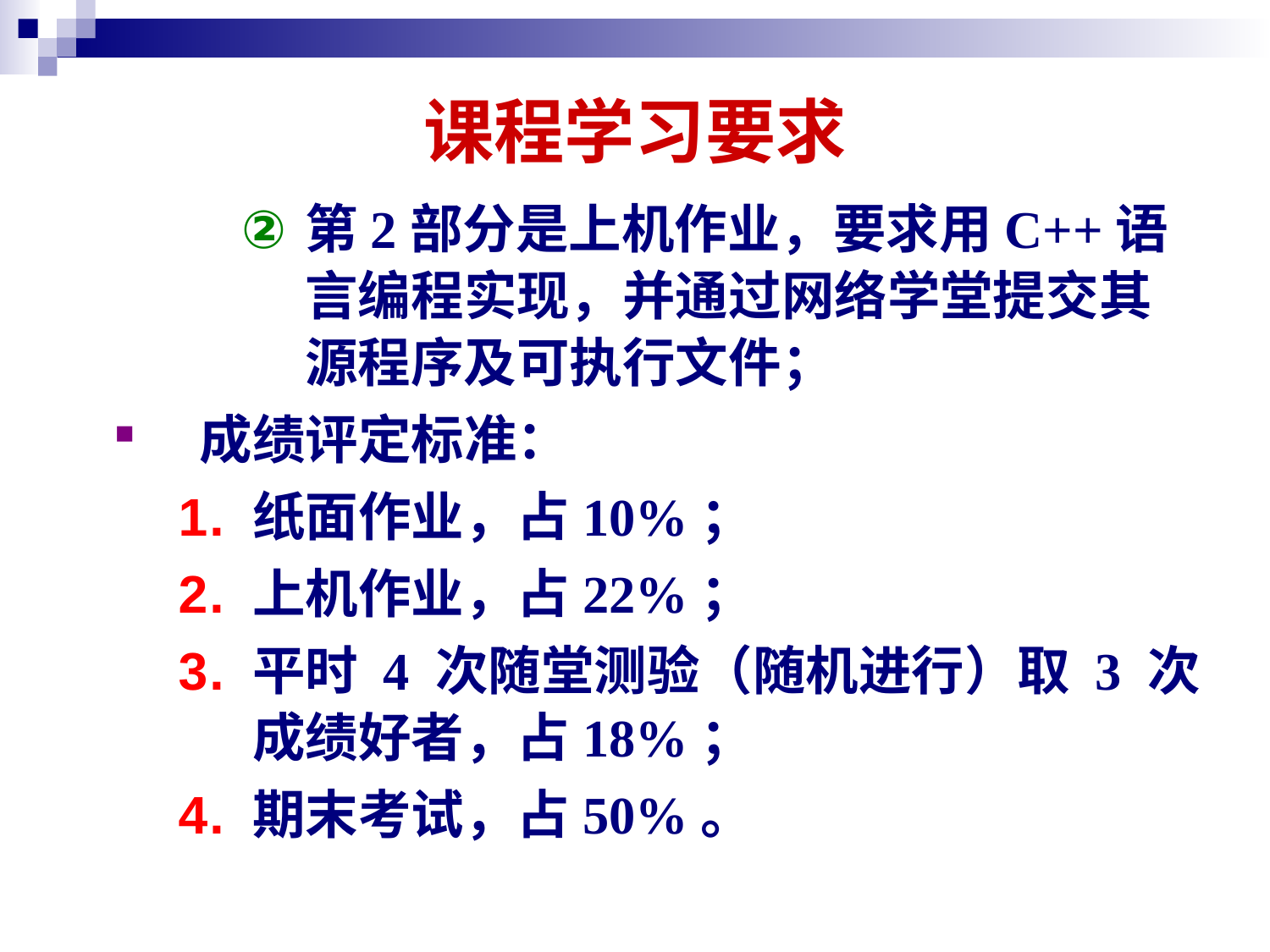

# 课程学习要求
第2部分是上机作业，要求用C++语言编程实现，并通过网络学堂提交其源程序及可执行文件；
成绩评定标准：
纸面作业，占10%；
上机作业，占22%；
平时 4 次随堂测验（随机进行）取 3 次成绩好者，占18%；
期末考试，占50%。